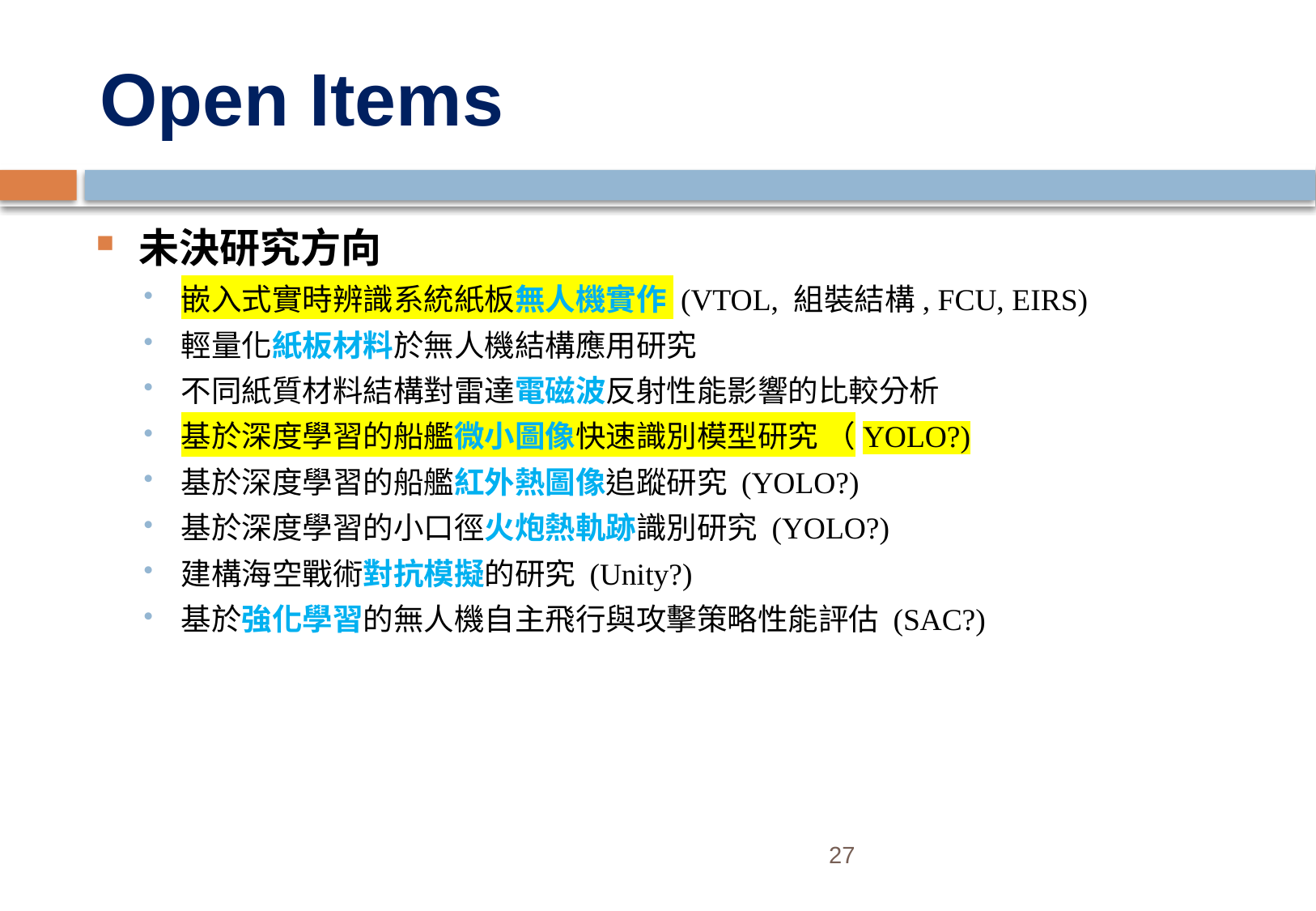

# Open Items
未決研究方向
嵌入式實時辨識系統紙板無人機實作 (VTOL, 組裝結構, FCU, EIRS)
輕量化紙板材料於無人機結構應用研究
不同紙質材料結構對雷達電磁波反射性能影響的比較分析
基於深度學習的船艦微小圖像快速識別模型研究 （YOLO?)
基於深度學習的船艦紅外熱圖像追蹤研究 (YOLO?)
基於深度學習的小口徑火炮熱軌跡識別研究 (YOLO?)
建構海空戰術對抗模擬的研究 (Unity?)
基於強化學習的無人機自主飛行與攻擊策略性能評估 (SAC?)

27